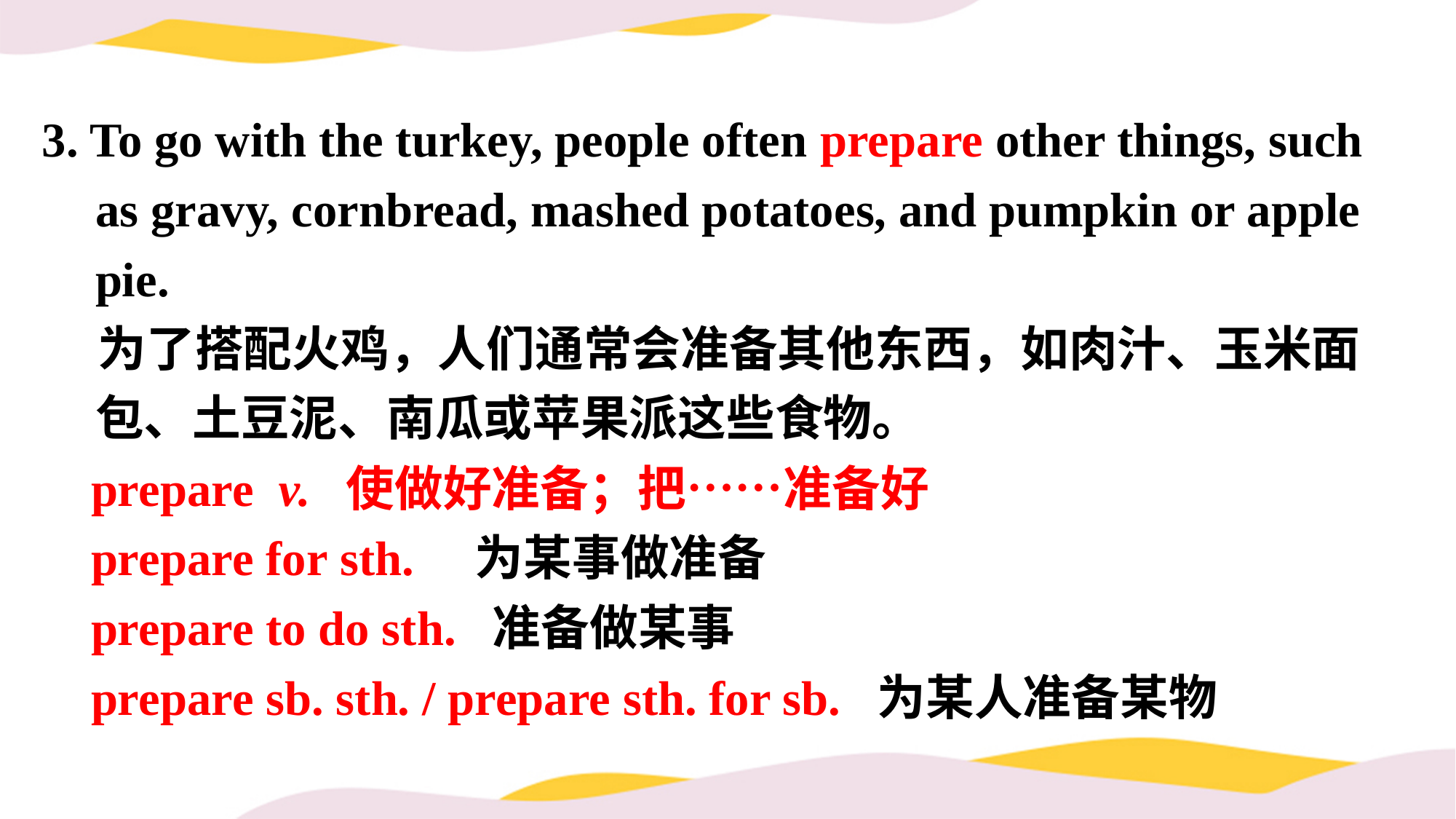

3. To go with the turkey, people often prepare other things, such as gravy, cornbread, mashed potatoes, and pumpkin or apple pie.
    为了搭配火鸡，人们通常会准备其他东西，如肉汁、玉米面包、土豆泥、南瓜或苹果派这些食物。
    prepare  v.  使做好准备；把……准备好
    prepare for sth.    为某事做准备
    prepare to do sth.  准备做某事
    prepare sb. sth. / prepare sth. for sb.  为某人准备某物